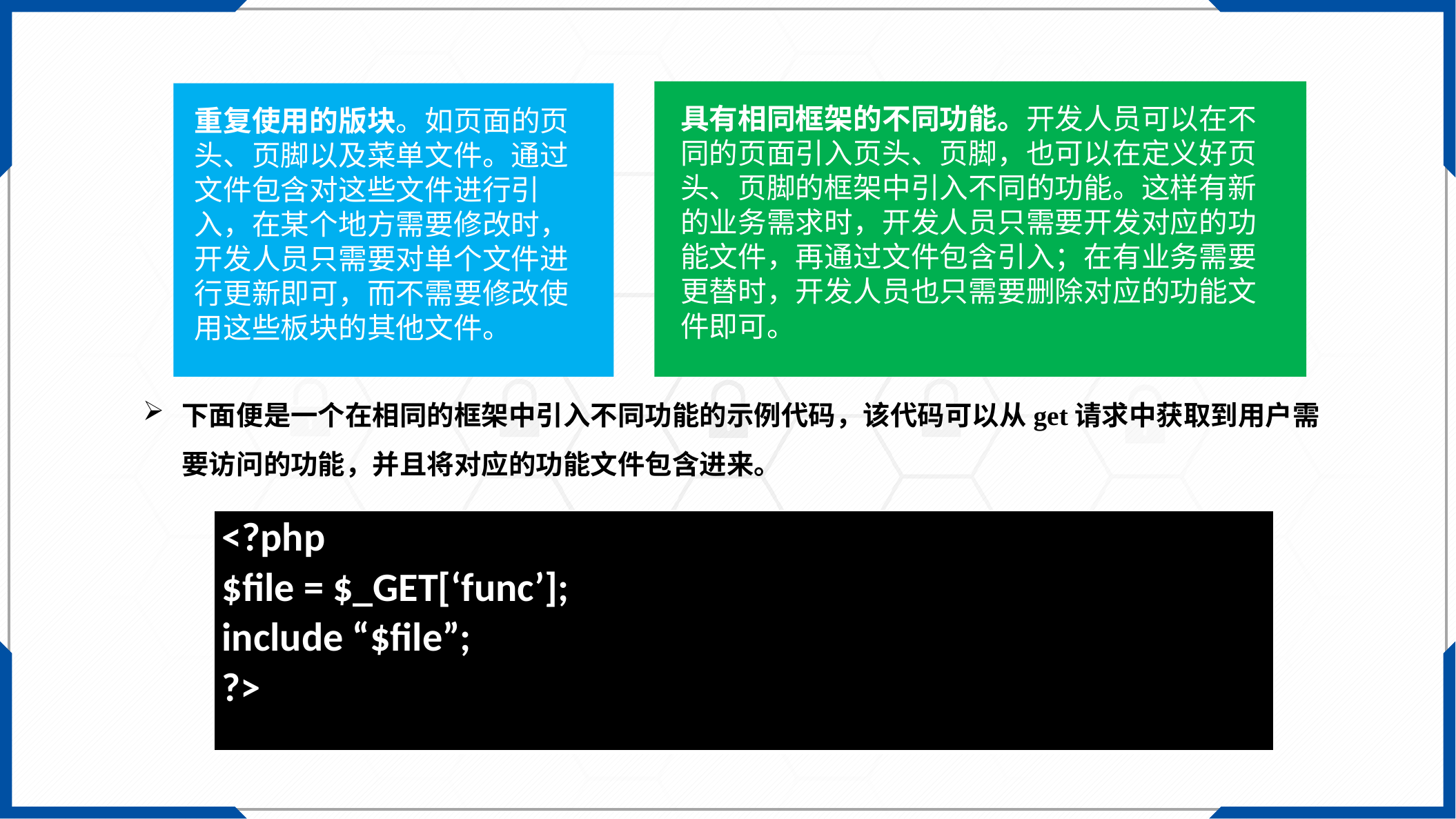

具有相同框架的不同功能。开发人员可以在不同的页面引入页头、页脚，也可以在定义好页头、页脚的框架中引入不同的功能。这样有新的业务需求时，开发人员只需要开发对应的功能文件，再通过文件包含引入；在有业务需要更替时，开发人员也只需要删除对应的功能文件即可。

重复使用的版块。如页面的页头、页脚以及菜单文件。通过文件包含对这些文件进行引入，在某个地方需要修改时，开发人员只需要对单个文件进行更新即可，而不需要修改使用这些板块的其他文件。
下面便是一个在相同的框架中引入不同功能的示例代码，该代码可以从get请求中获取到用户需要访问的功能，并且将对应的功能文件包含进来。
| <?php $file = $\_GET[‘func’]; include “$file”; ?> |
| --- |